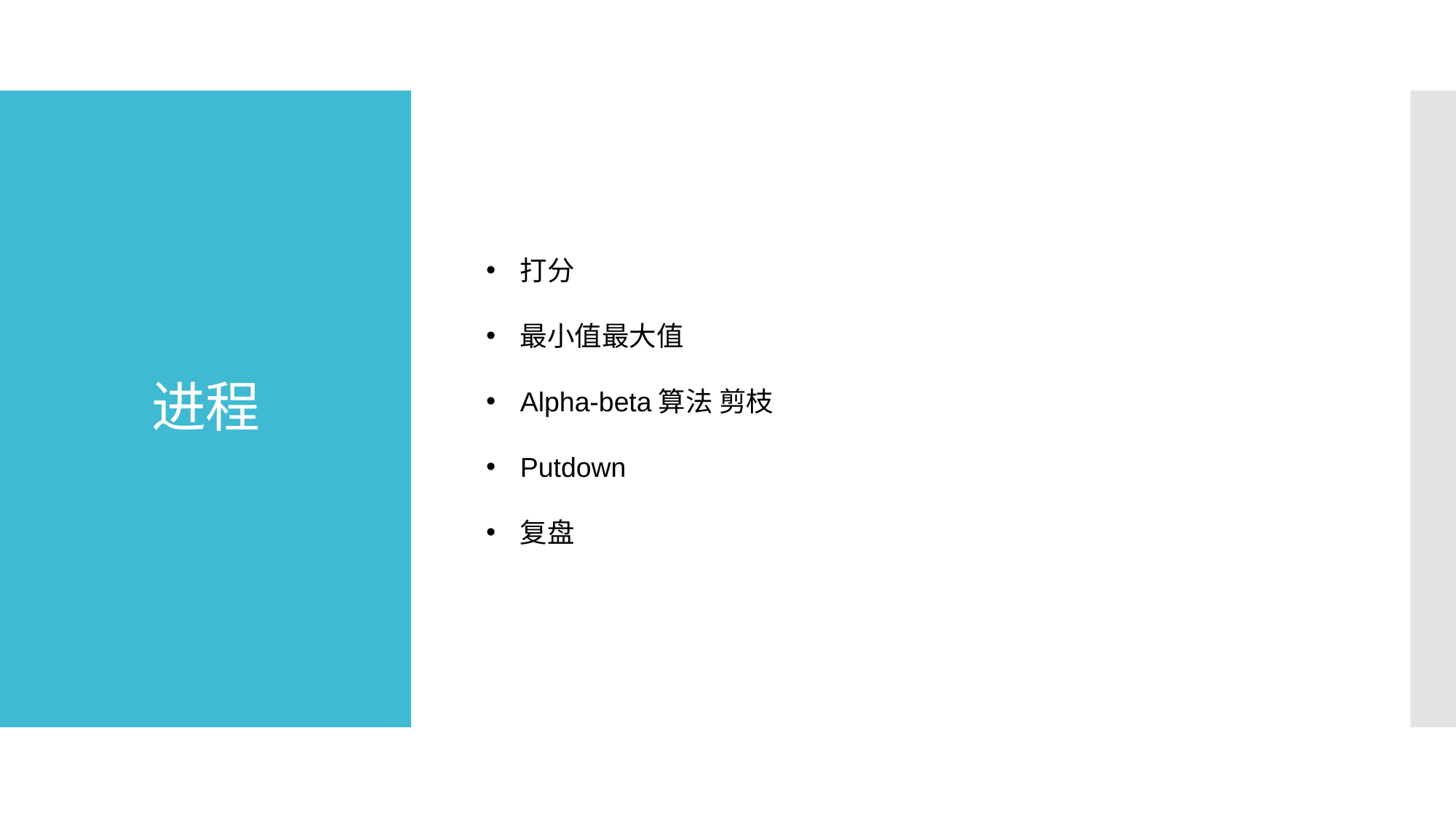

# 进程
打分

最小值最大值

Alpha-beta算法 剪枝

Putdown

复盘